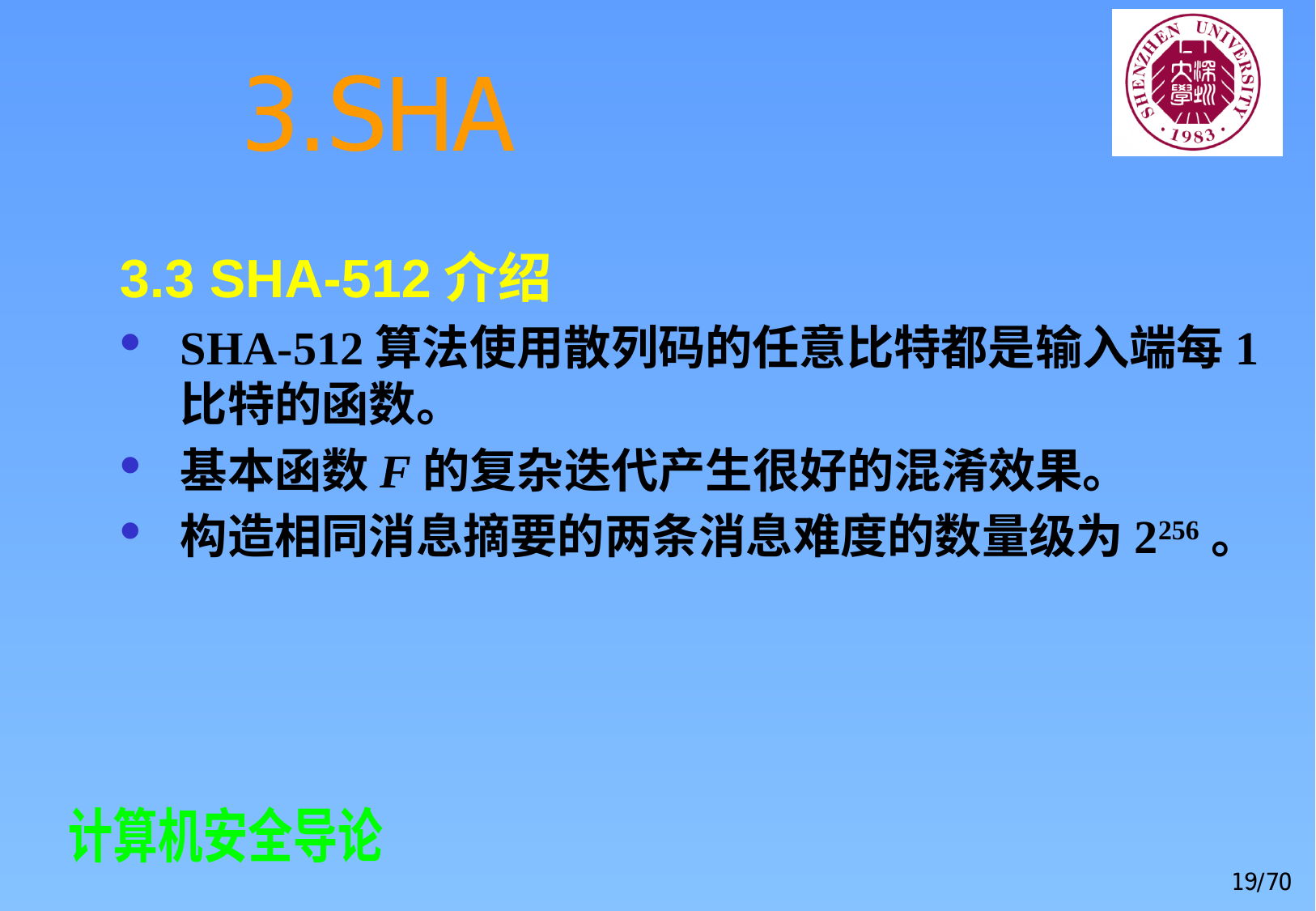

# 3.SHA
3.3 SHA-512介绍
SHA-512算法使用散列码的任意比特都是输入端每1比特的函数。
基本函数F的复杂迭代产生很好的混淆效果。
构造相同消息摘要的两条消息难度的数量级为2256。

19/70